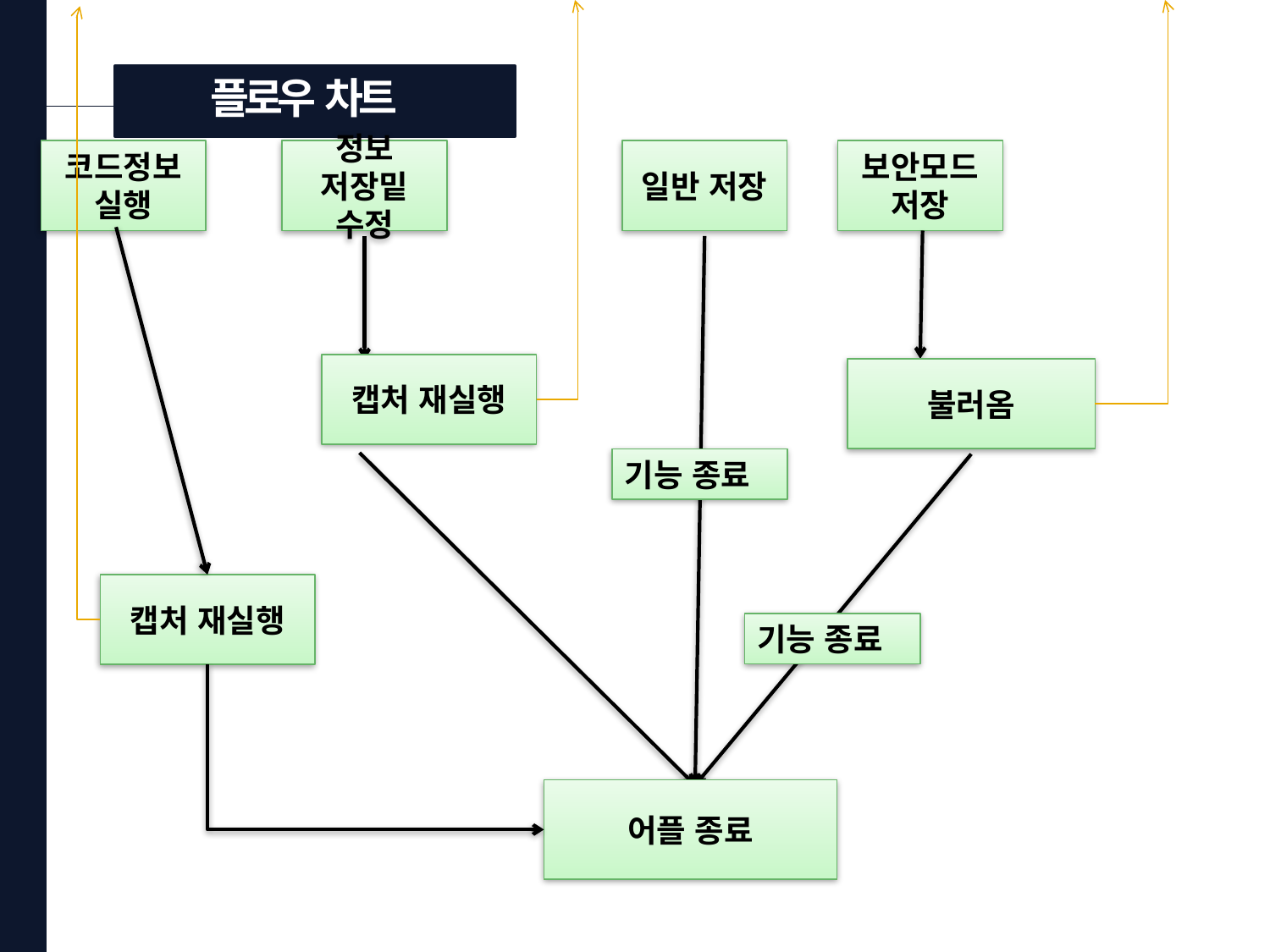

플로우  차트

코드정보 실행
정보 저장밑 수정
일반 저장
보안모드 저장
캡처 재실행
불러옴
기능 종료
캡처 재실행
기능 종료
어플 종료